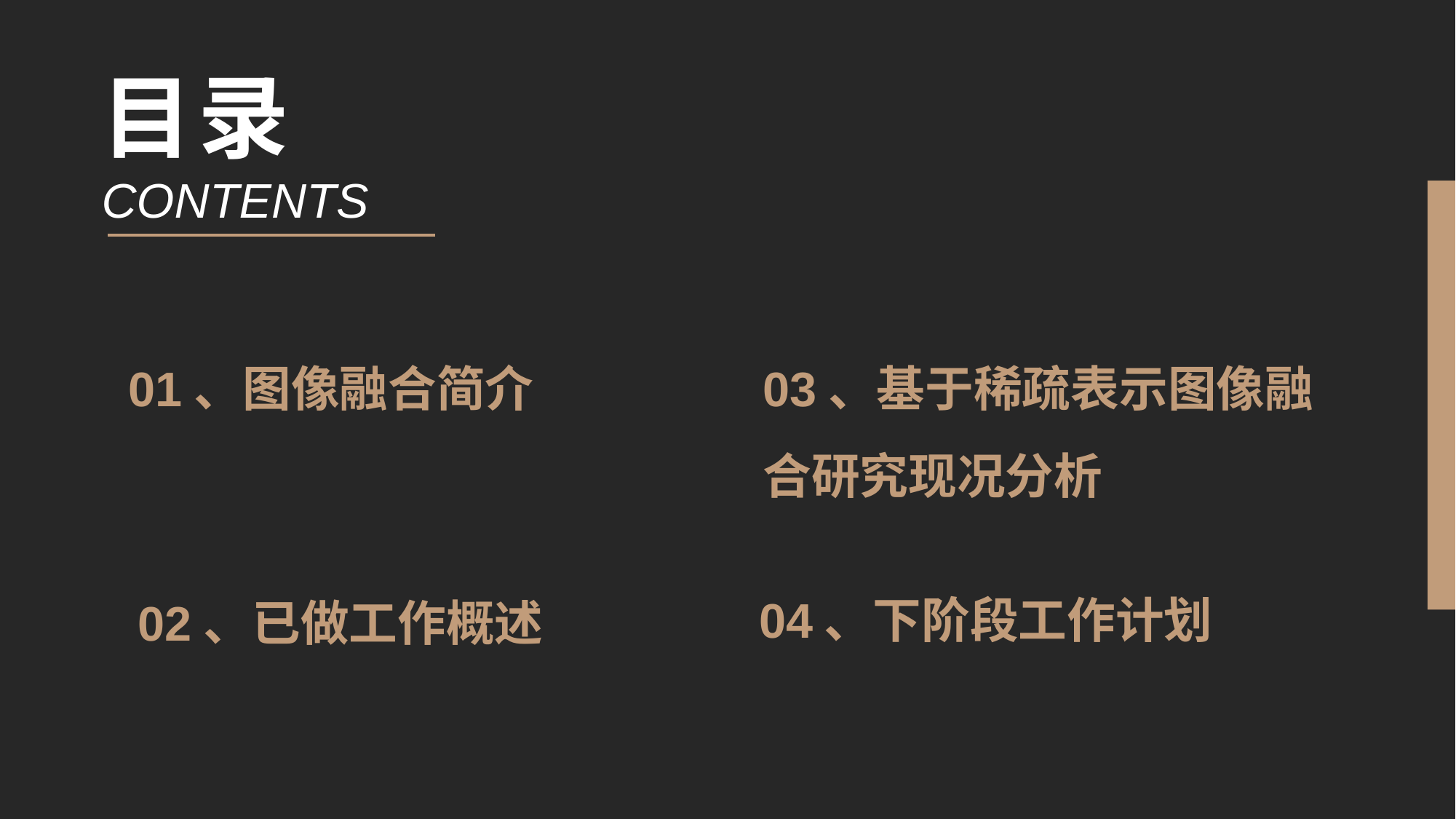

目录
CONTENTS

01、图像融合简介
03、基于稀疏表示图像融合研究现况分析
04、下阶段工作计划
02、已做工作概述